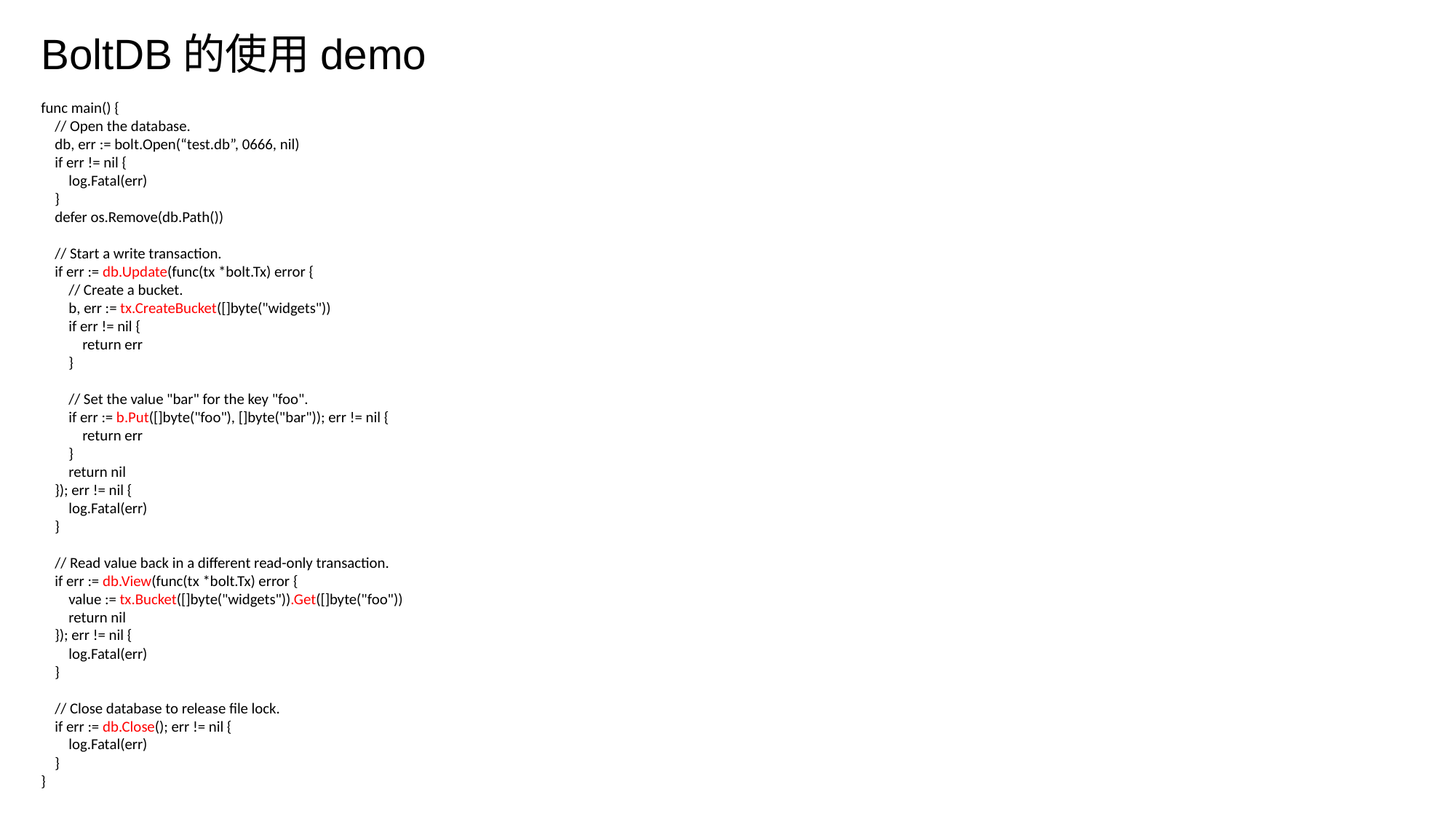

BoltDB的使用demo
func main() {
    // Open the database.
    db, err := bolt.Open(“test.db”, 0666, nil)
    if err != nil {
        log.Fatal(err)
    }
    defer os.Remove(db.Path())

    // Start a write transaction.
    if err := db.Update(func(tx *bolt.Tx) error {
        // Create a bucket.
        b, err := tx.CreateBucket([]byte("widgets"))
        if err != nil {
            return err
        }

        // Set the value "bar" for the key "foo".
        if err := b.Put([]byte("foo"), []byte("bar")); err != nil {
            return err
        }
        return nil
    }); err != nil {
        log.Fatal(err)
    }

    // Read value back in a different read-only transaction.
    if err := db.View(func(tx *bolt.Tx) error {
        value := tx.Bucket([]byte("widgets")).Get([]byte("foo"))
        return nil
    }); err != nil {
        log.Fatal(err)
    }

    // Close database to release file lock.
    if err := db.Close(); err != nil {
        log.Fatal(err)
    }
}